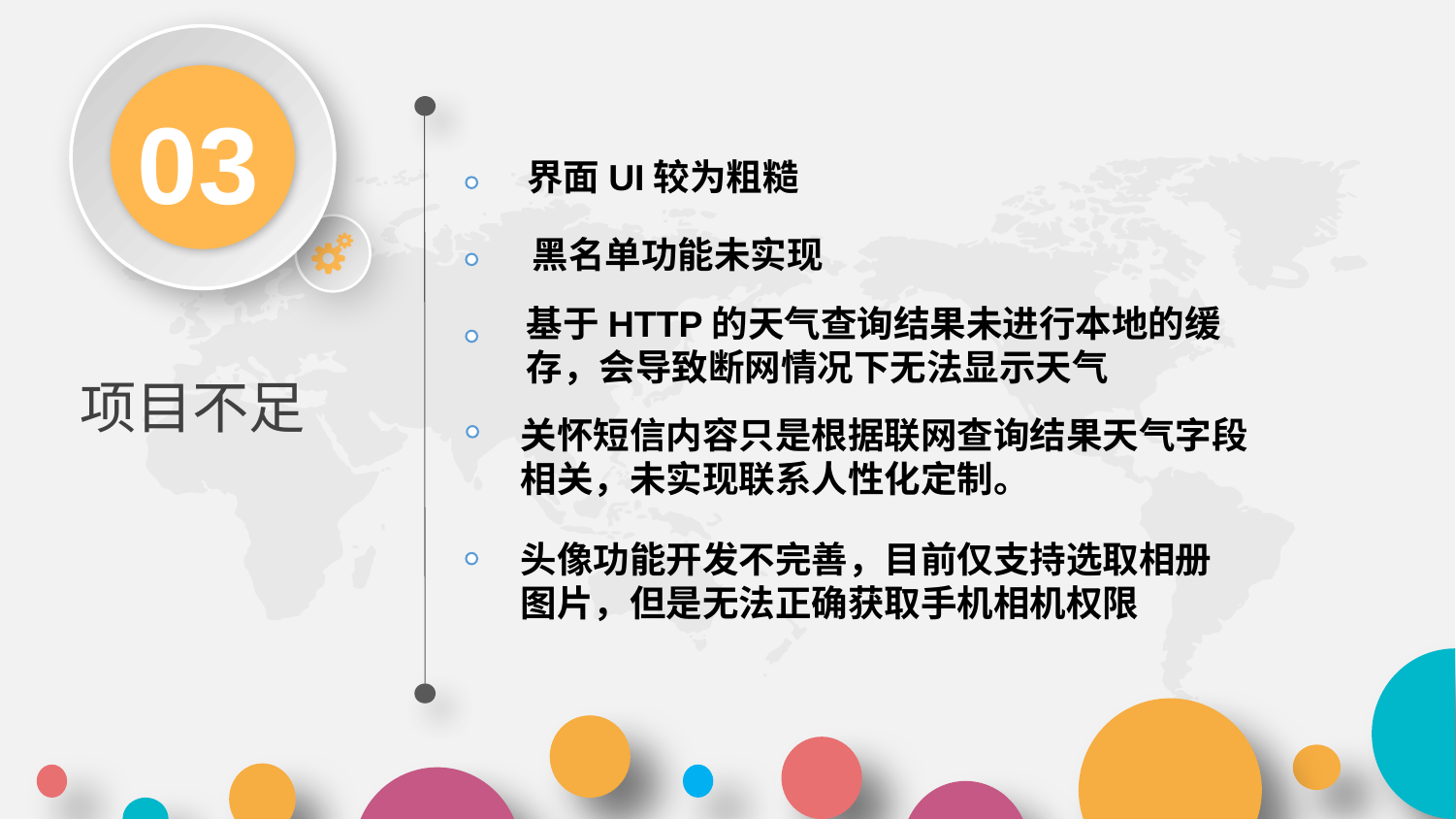

03

界面UI较为粗糙

黑名单功能未实现

基于HTTP的天气查询结果未进行本地的缓存，会导致断网情况下无法显示天气

项目不足
关怀短信内容只是根据联网查询结果天气字段相关，未实现联系人性化定制。

头像功能开发不完善，目前仅支持选取相册图片，但是无法正确获取手机相机权限